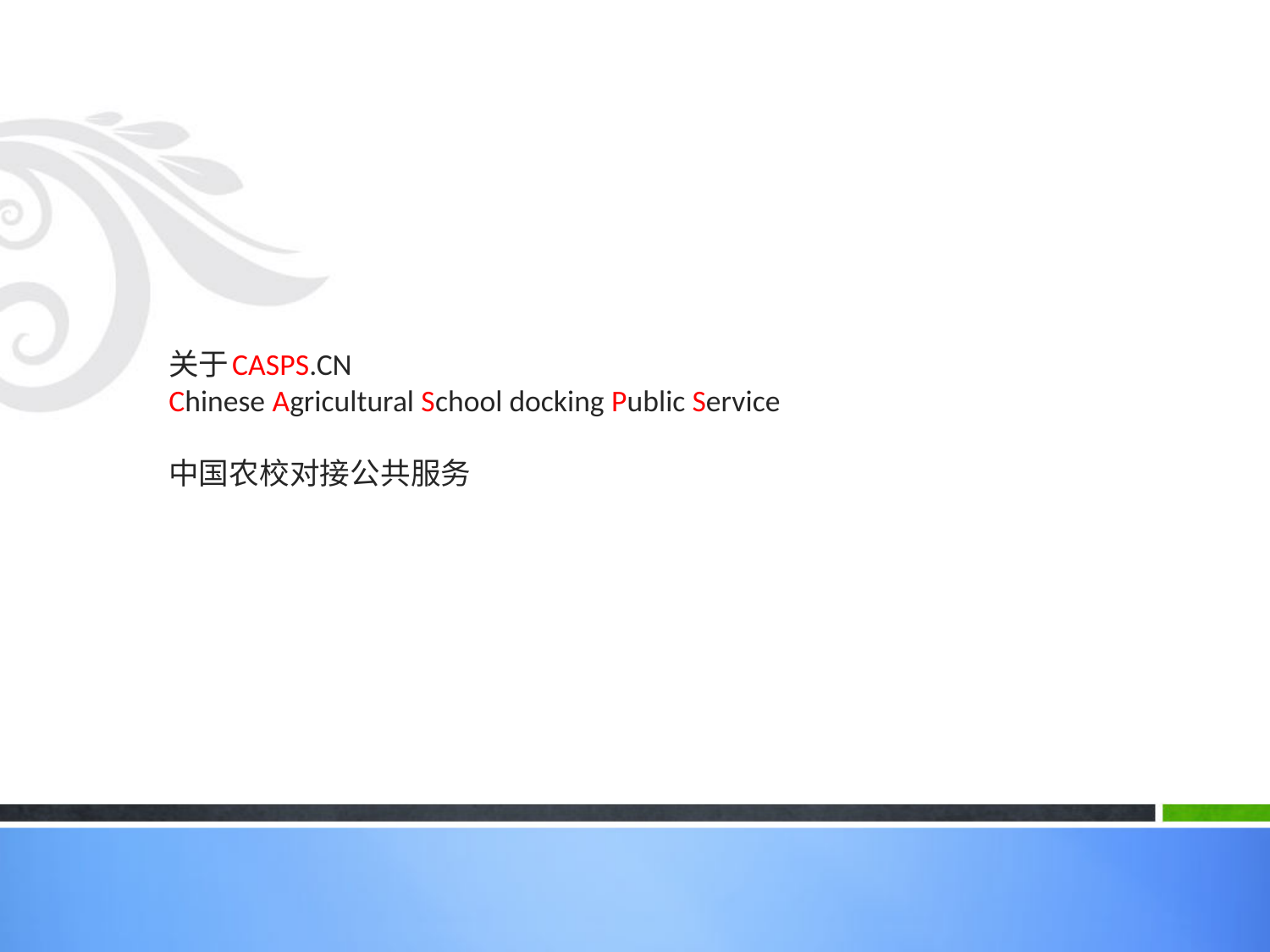

# 关于CASPS.CN Chinese Agricultural School docking Public Service 中国农校对接公共服务